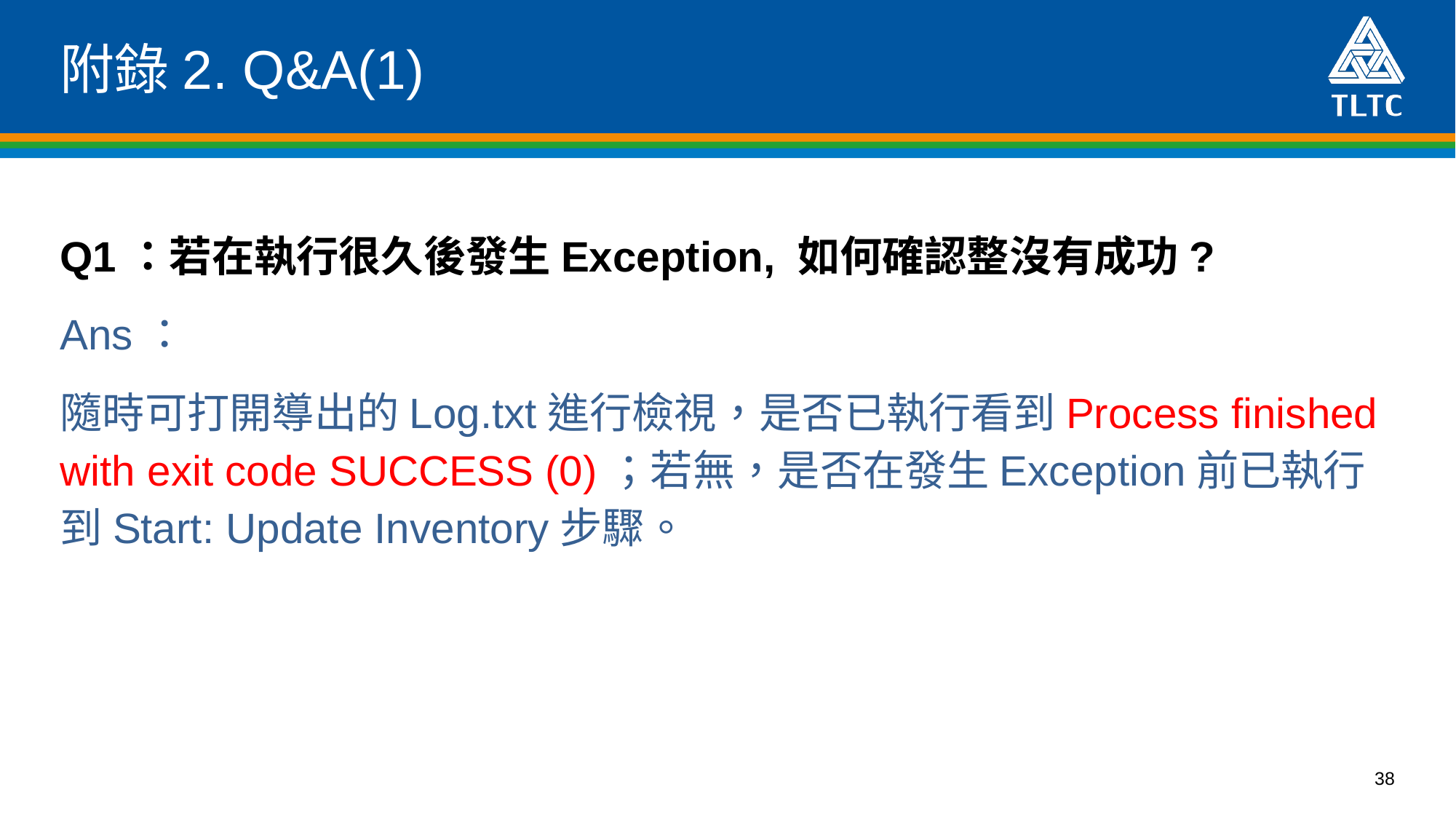

# 附錄2. Q&A(1)
Q1：若在執行很久後發生Exception, 如何確認整沒有成功?
Ans：
隨時可打開導出的Log.txt進行檢視，是否已執行看到Process finished with exit code SUCCESS (0)；若無，是否在發生Exception前已執行到Start: Update Inventory步驟。

38